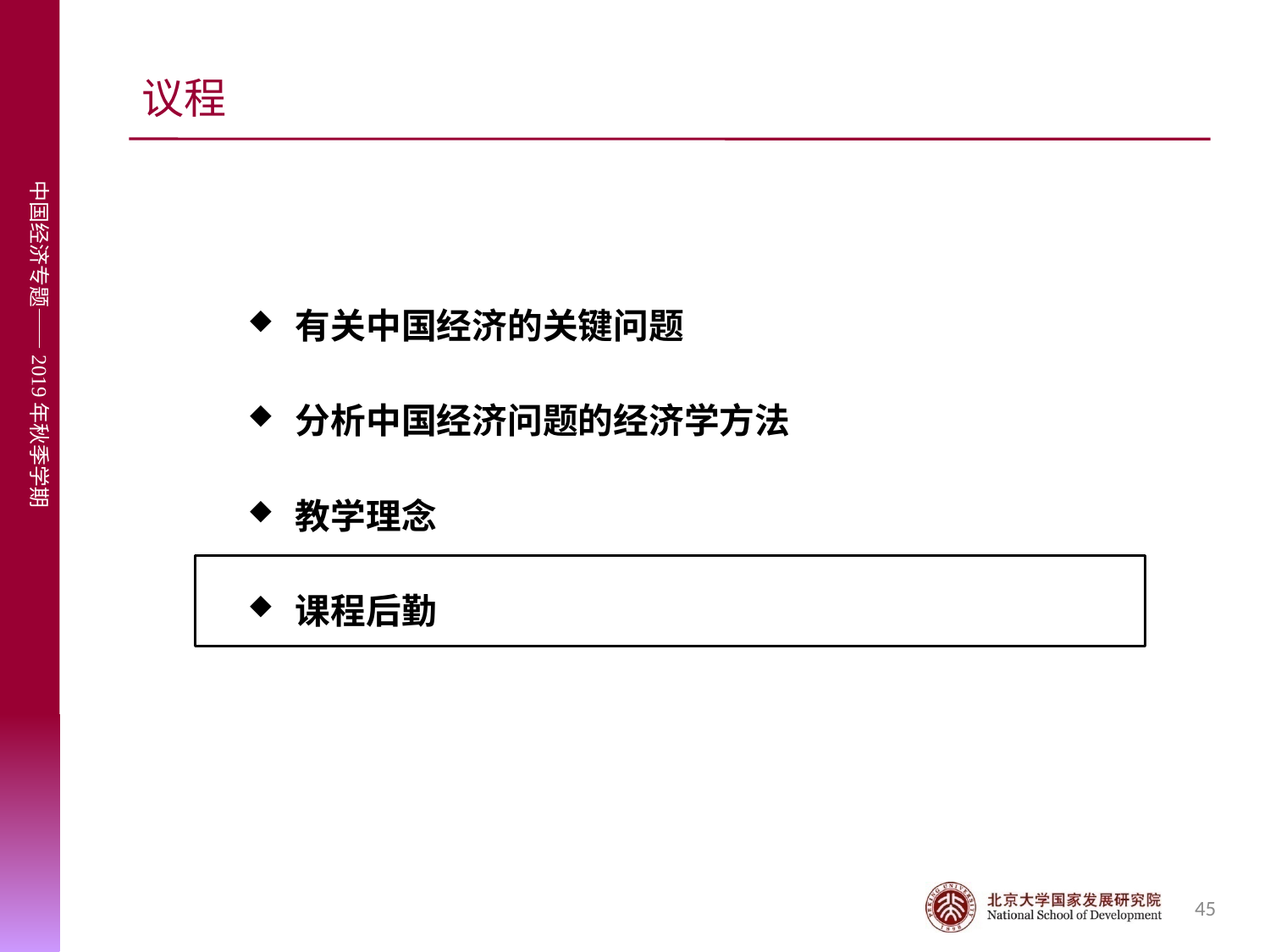

# 议程
有关中国经济的关键问题
分析中国经济问题的经济学方法
教学理念
课程后勤

45